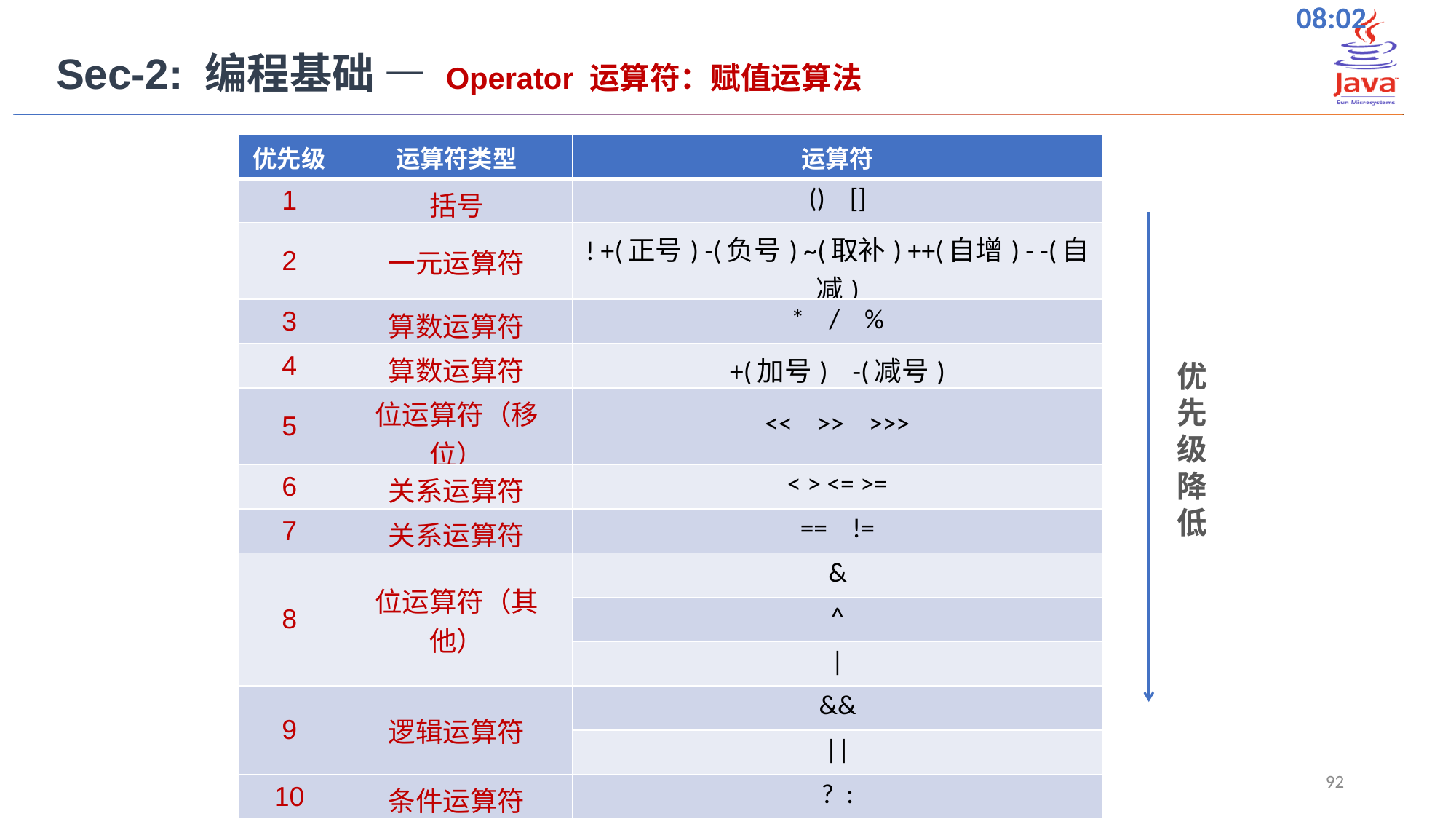

Sec-2: 编程基础 — Operator 运算符：赋值运算法
| 优先级 | 运算符类型 | 运算符 |
| --- | --- | --- |
| 1 | 括号 | () [] |
| 2 | 一元运算符 | ! +(正号) -(负号) ~(取补) ++(自增) - -(自减) |
| 3 | 算数运算符 | \* / % |
| 4 | 算数运算符 | +(加号) -(减号) |
| 5 | 位运算符（移位） | << >> >>> |
| 6 | 关系运算符 | < > <= >= |
| 7 | 关系运算符 | == != |
| 8 | 位运算符（其他） | & |
|  |  | ^ |
|  |  | | |
| 9 | 逻辑运算符 | && |
|  |  | || |
| 10 | 条件运算符 | ? : |
| 11 | 赋值运算符 | = += -= \*= /= %= &= ^= |= <<= >>= >>>= |
优先级降低
92